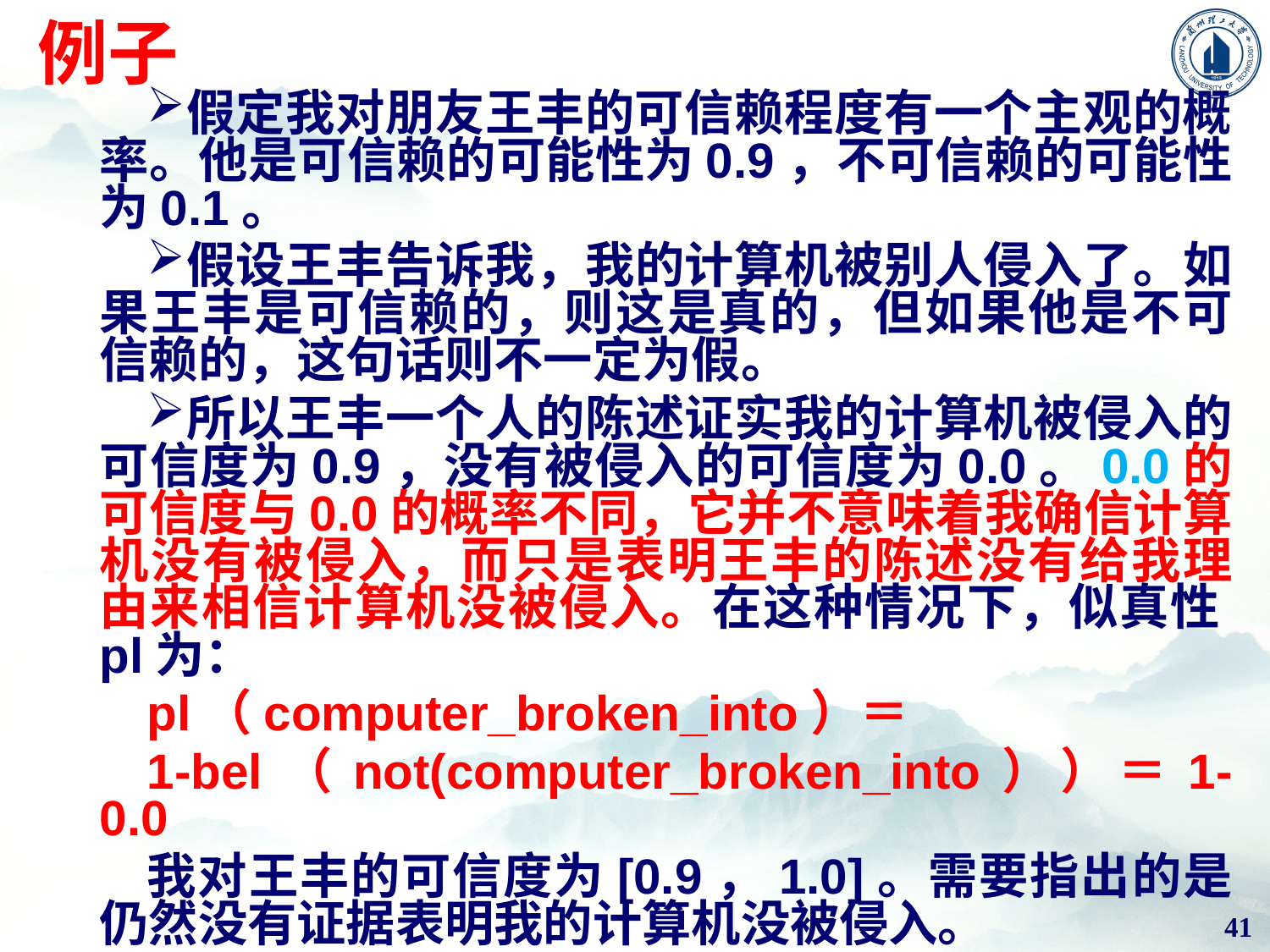

# 例子
假定我对朋友王丰的可信赖程度有一个主观的概率。他是可信赖的可能性为0.9，不可信赖的可能性为0.1。
假设王丰告诉我，我的计算机被别人侵入了。如果王丰是可信赖的，则这是真的，但如果他是不可信赖的，这句话则不一定为假。
所以王丰一个人的陈述证实我的计算机被侵入的可信度为0.9，没有被侵入的可信度为0.0。0.0的可信度与0.0的概率不同，它并不意味着我确信计算机没有被侵入，而只是表明王丰的陈述没有给我理由来相信计算机没被侵入。在这种情况下，似真性pl为：
pl（computer_broken_into）＝
1-bel（not(computer_broken_into））＝1-0.0
我对王丰的可信度为[0.9，1.0]。需要指出的是仍然没有证据表明我的计算机没被侵入。
41